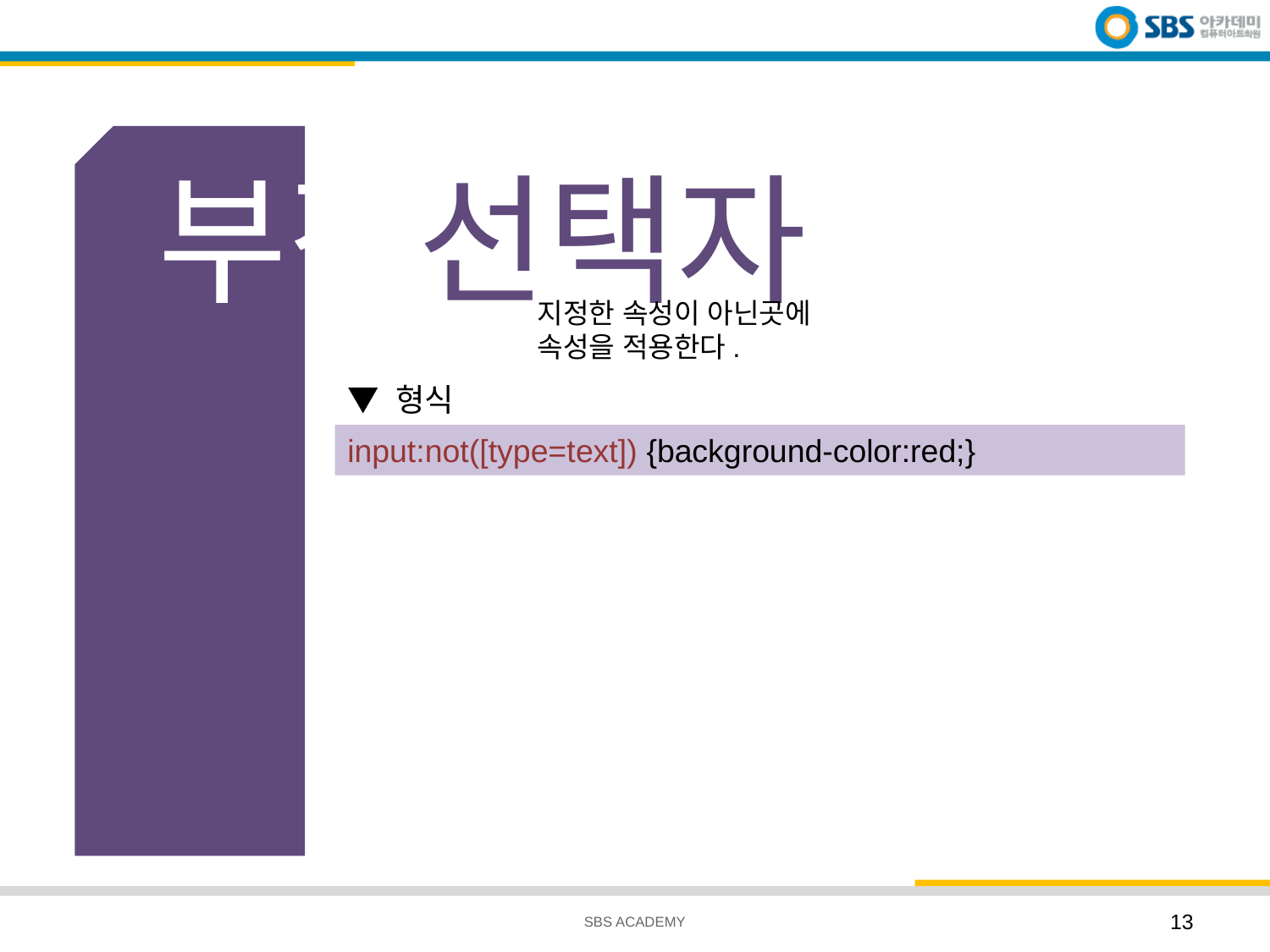

# 부정선택자
지정한 속성이 아닌곳에 속성을 적용한다.
▼ 형식
input:not([type=text]) {background-color:red;}
SBS ACADEMY
13